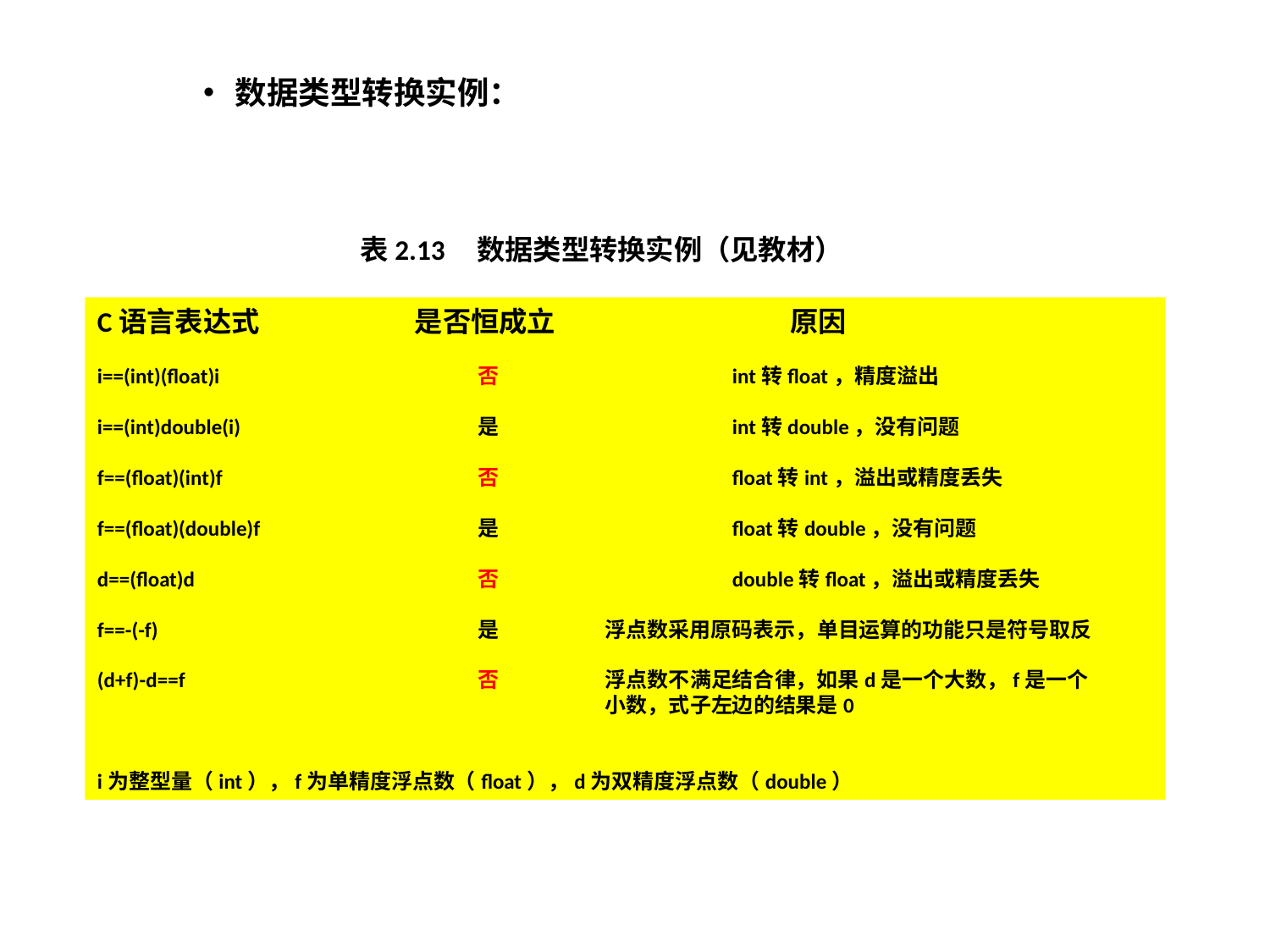

数据类型转换实例：
表2.13    数据类型转换实例（见教材）
C语言表达式       	          是否恒成立                                     原因

i==(int)(float)i            		否                    		int转float，精度溢出

i==(int)double(i)           		是                     		int转double，没有问题

f==(float)(int)f            		否                     		float转int，溢出或精度丢失

f==(float)(double)f         		是                     		float转double，没有问题

d==(float)d                 		否                     		double转float，溢出或精度丢失

f==-(-f)                    		是          	浮点数采用原码表示，单目运算的功能只是符号取反

(d+f)-d==f                  		否            	浮点数不满足结合律，如果d是一个大数，f是一个
                                                			小数，式子左边的结果是0

i为整型量（int），f为单精度浮点数（float），d为双精度浮点数（double）